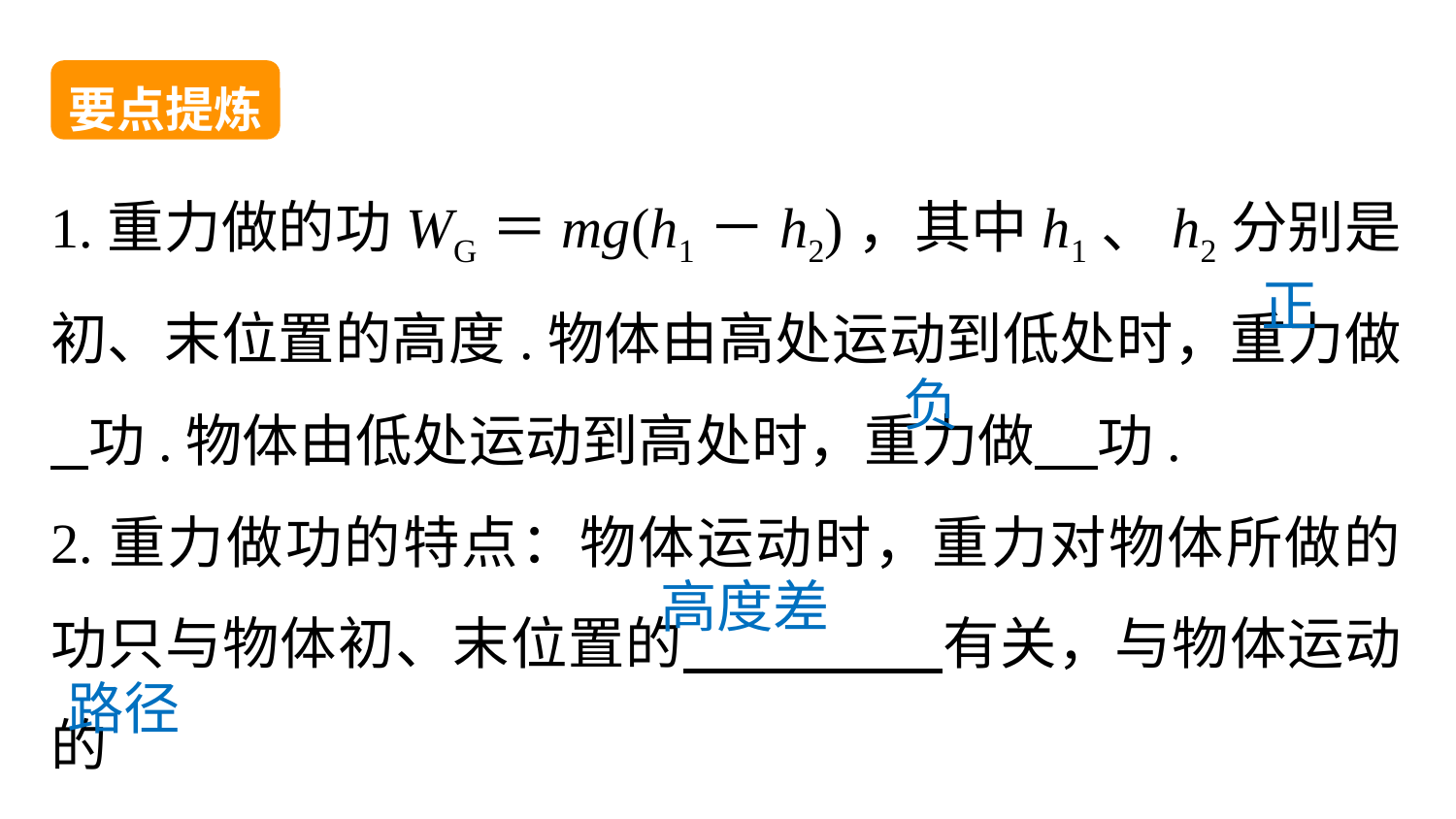

要点提炼
1.重力做的功WG＝mg(h1－h2)，其中h1、h2分别是初、末位置的高度.物体由高处运动到低处时，重力做    功.物体由低处运动到高处时，重力做     功.
2.重力做功的特点：物体运动时，重力对物体所做的功只与物体初、末位置的                   有关，与物体运动的
           无关.
正
负
高度差
路径